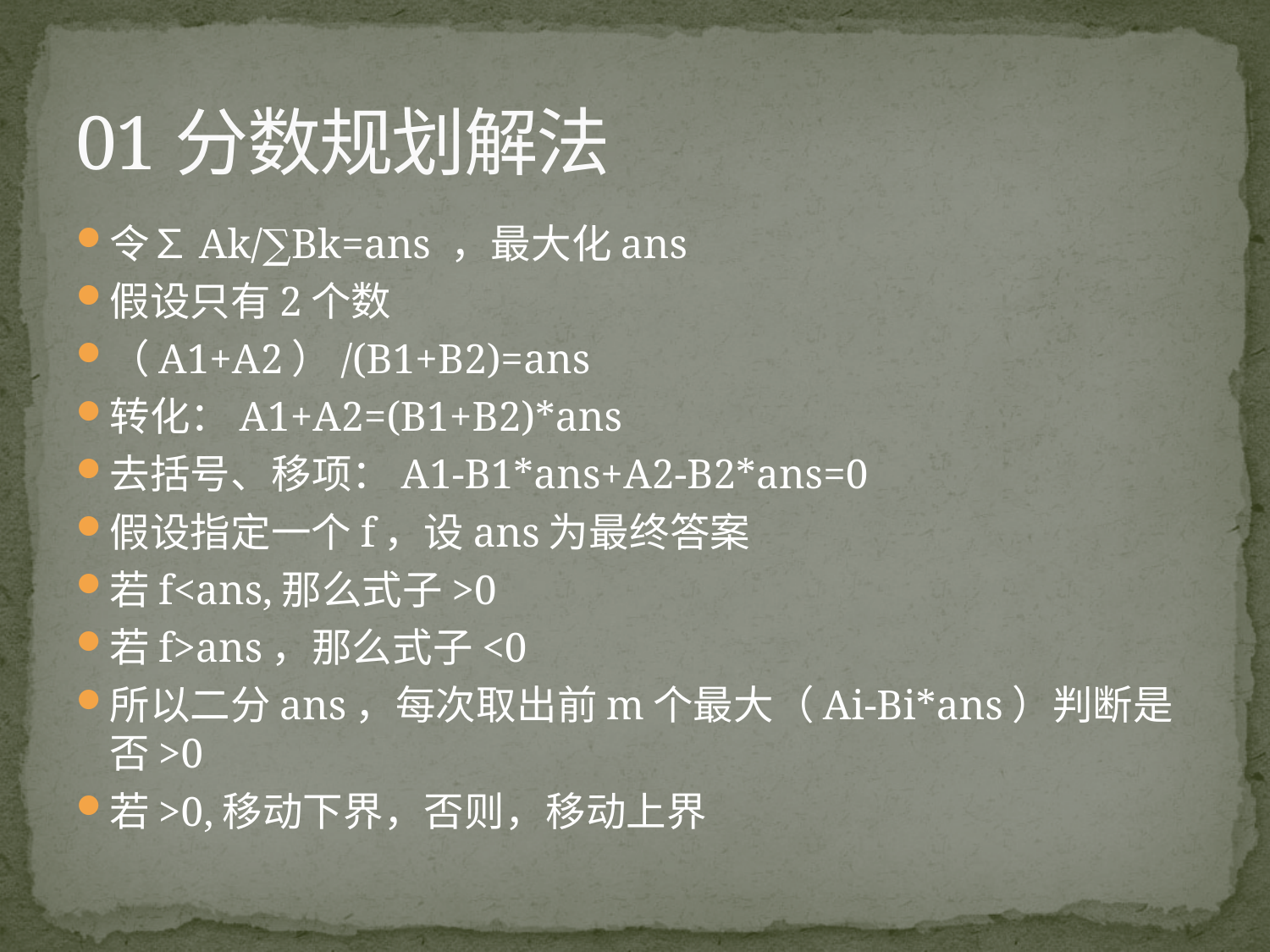

# 01分数规划解法
令∑Ak/∑Bk=ans ，最大化ans
假设只有2个数
（A1+A2）/(B1+B2)=ans
转化：A1+A2=(B1+B2)*ans
去括号、移项：A1-B1*ans+A2-B2*ans=0
假设指定一个f，设ans为最终答案
若f<ans,那么式子>0
若f>ans，那么式子<0
所以二分ans，每次取出前m个最大（Ai-Bi*ans）判断是否>0
若>0,移动下界，否则，移动上界